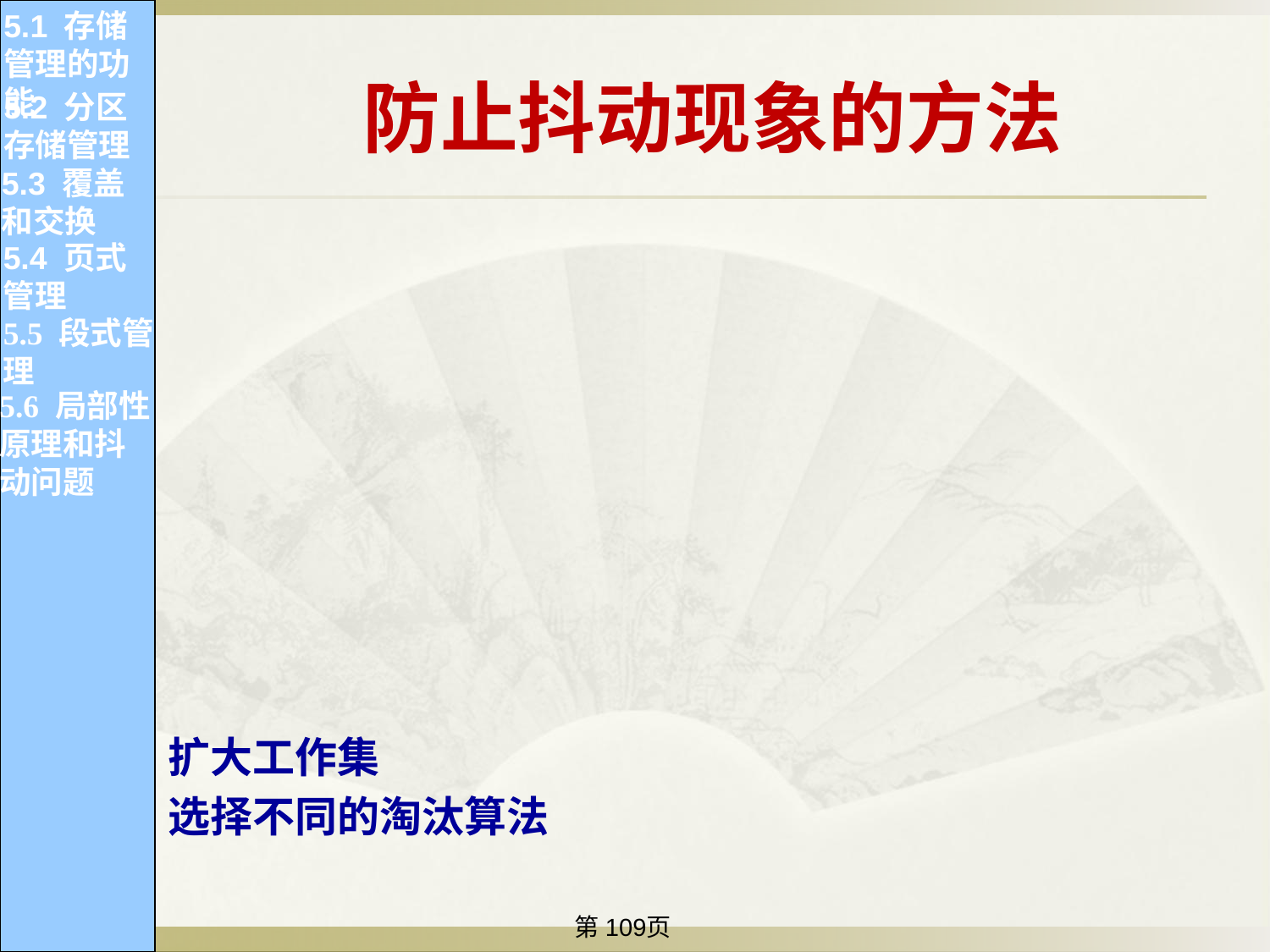

5.1 存储管理的功能
防止抖动现象的方法
5.2 分区存储管理
5.3 覆盖和交换
扩大工作集
选择不同的淘汰算法
5.4 页式管理
5.5 段式管理
5.6 局部性原理和抖动问题